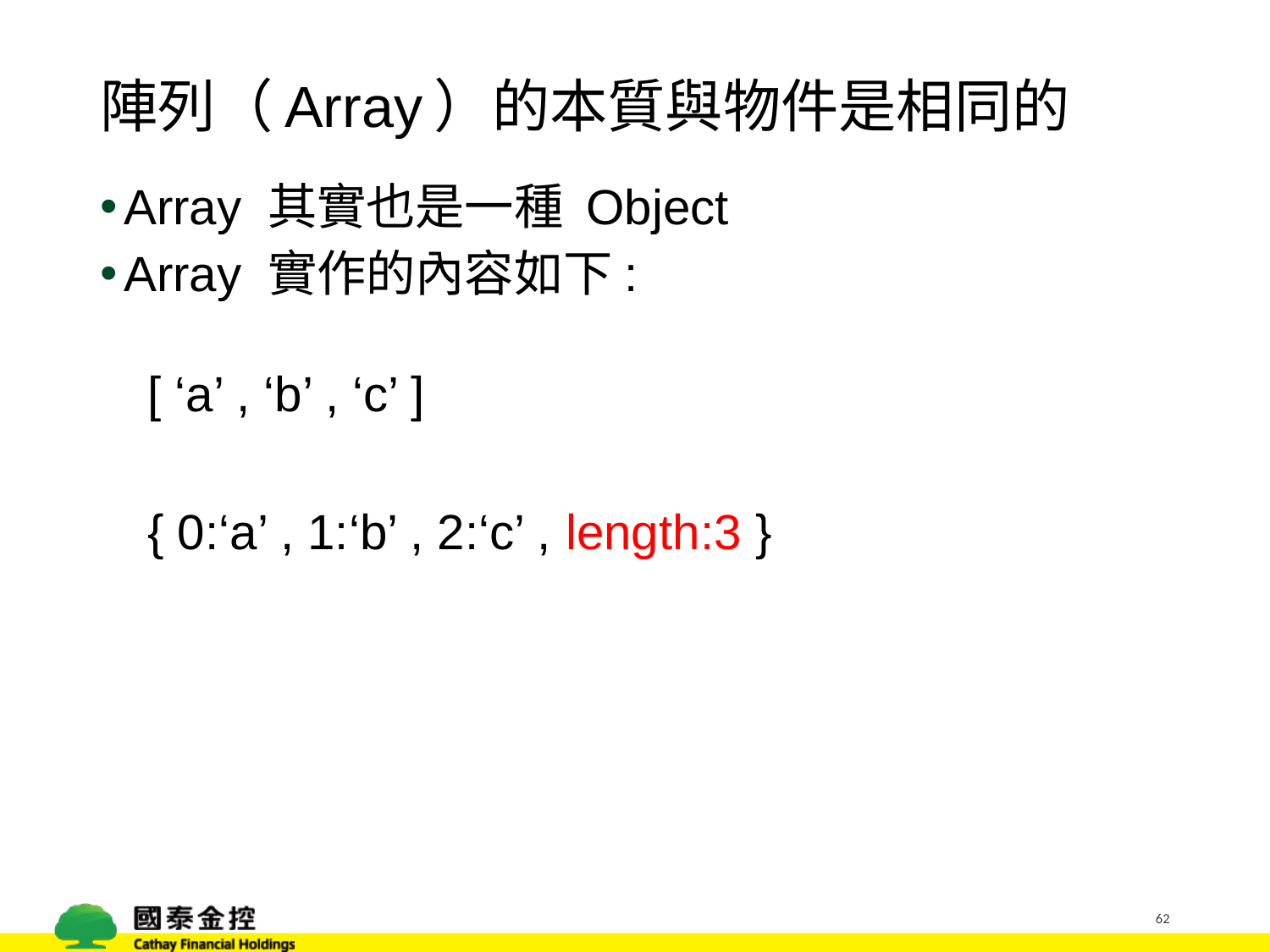

# 陣列（Array）的本質與物件是相同的
Array 其實也是一種 Object
Array 實作的內容如下:

[ ‘a’ , ‘b’ , ‘c’ ]

{ 0:‘a’ , 1:‘b’ , 2:‘c’ , length:3 }